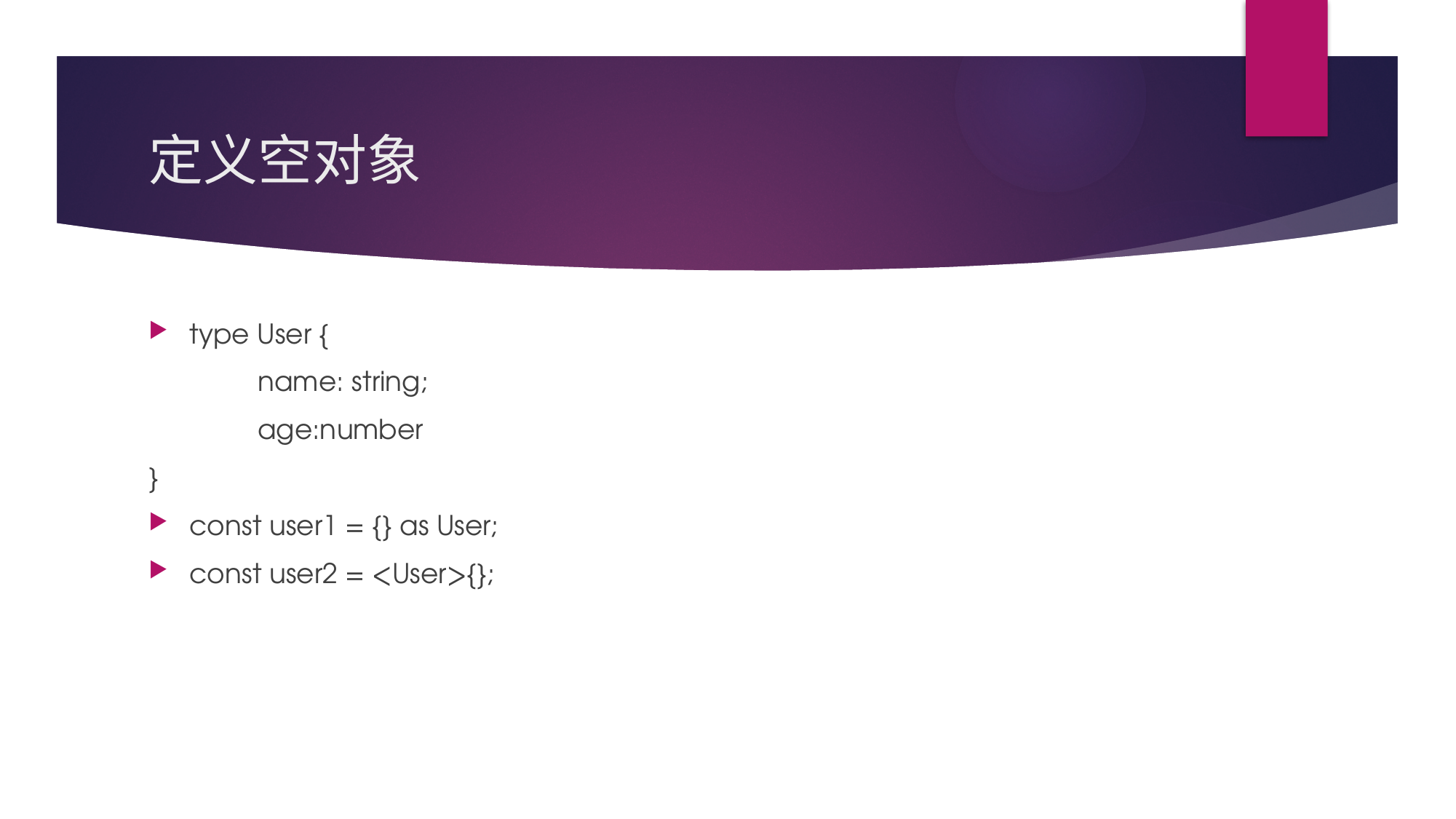

# 定义空对象
type User {
	name: string;
	age:number
}
const user1 = {} as User;
const user2 = <User>{};